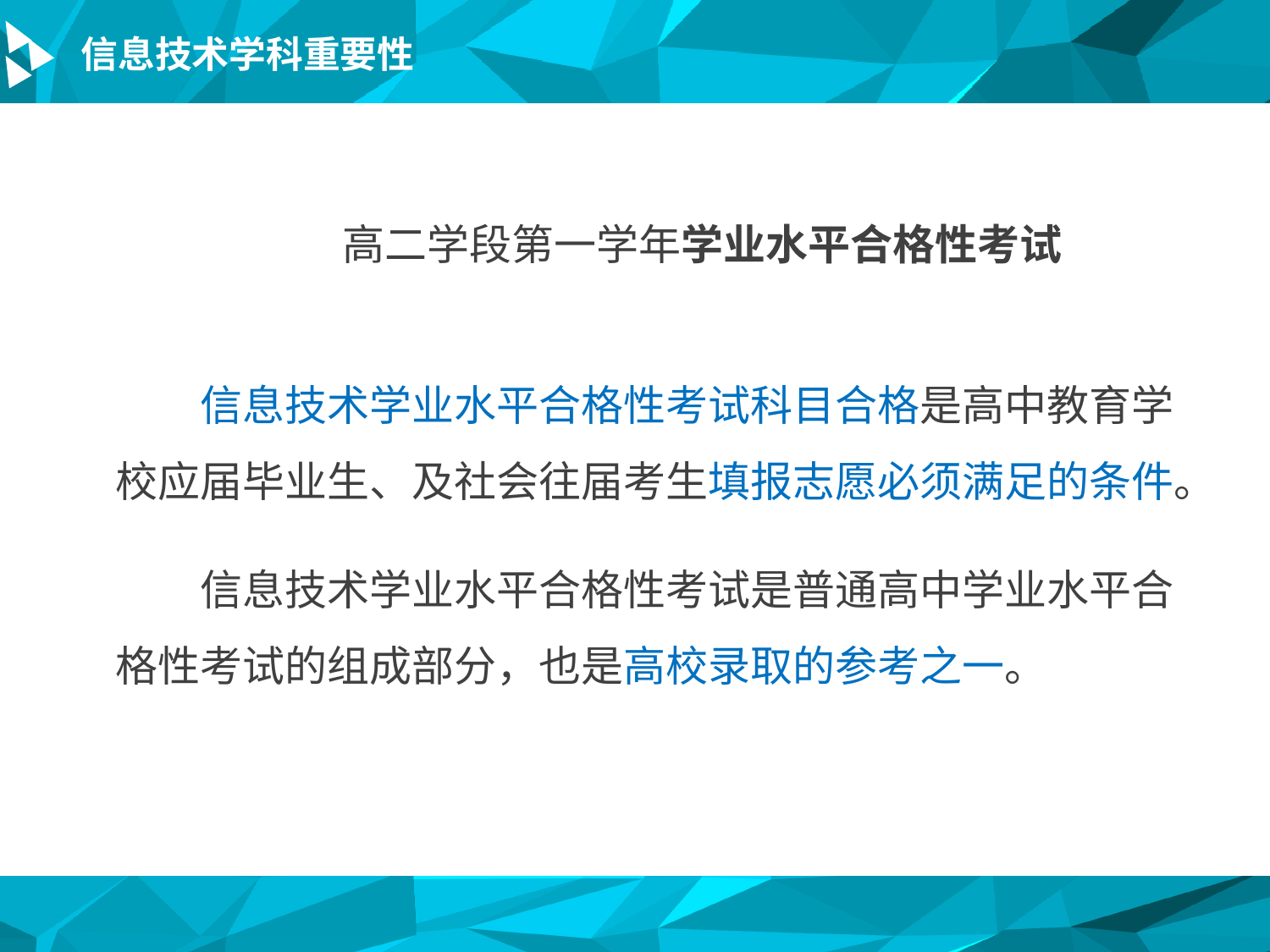

信息技术学科重要性
高二学段第一学年学业水平合格性考试
信息技术学业水平合格性考试科目合格是高中教育学校应届毕业生、及社会往届考生填报志愿必须满足的条件。
信息技术学业水平合格性考试是普通高中学业水平合格性考试的组成部分，也是高校录取的参考之一。